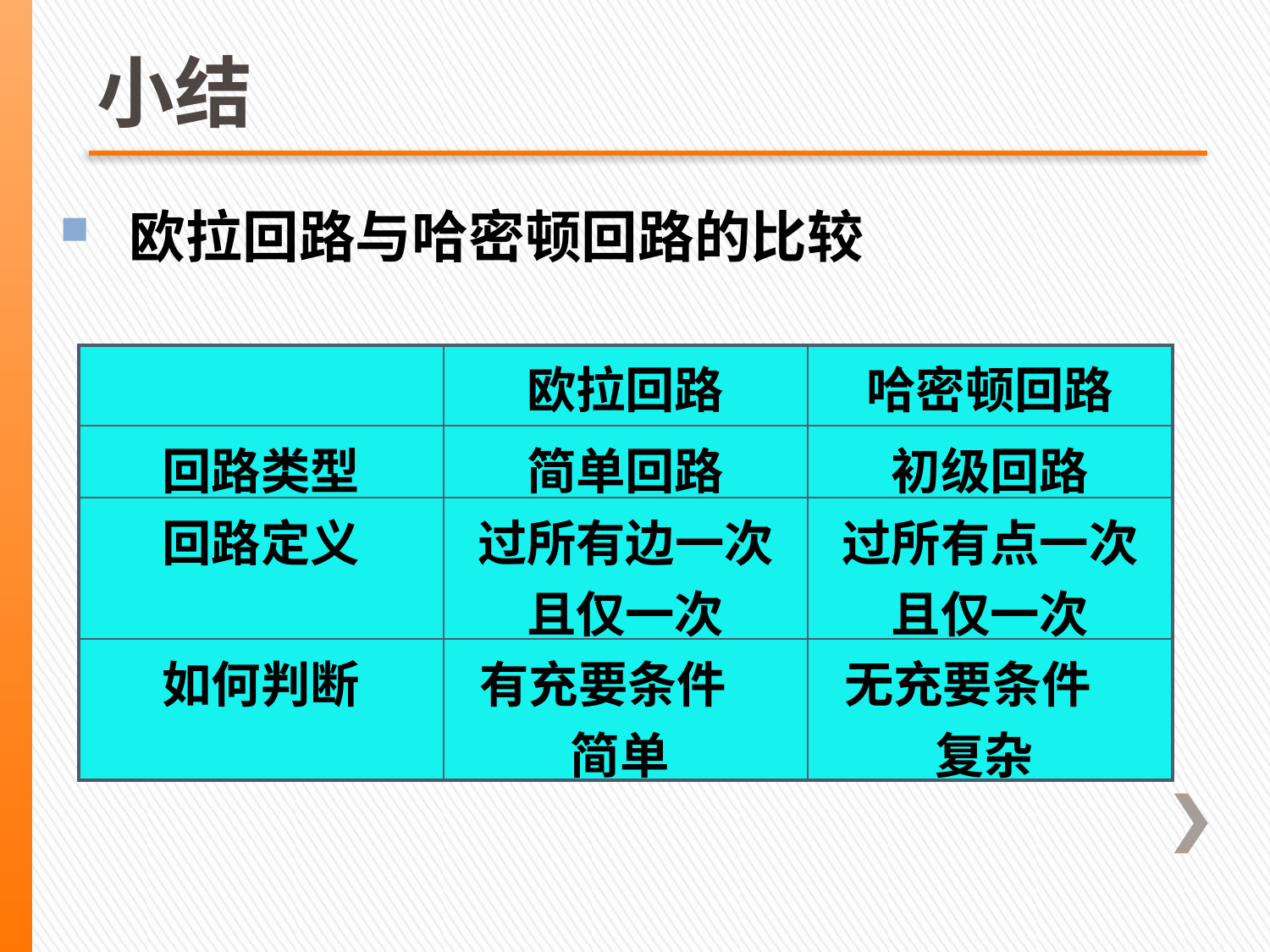

# 小结
  欧拉回路与哈密顿回路的比较
|  | 欧拉回路 | 哈密顿回路 |
| --- | --- | --- |
| 回路类型 | 简单回路 | 初级回路 |
| 回路定义 | 过所有边一次且仅一次 | 过所有点一次且仅一次 |
| 如何判断 | 有充要条件 简单 | 无充要条件 复杂 |